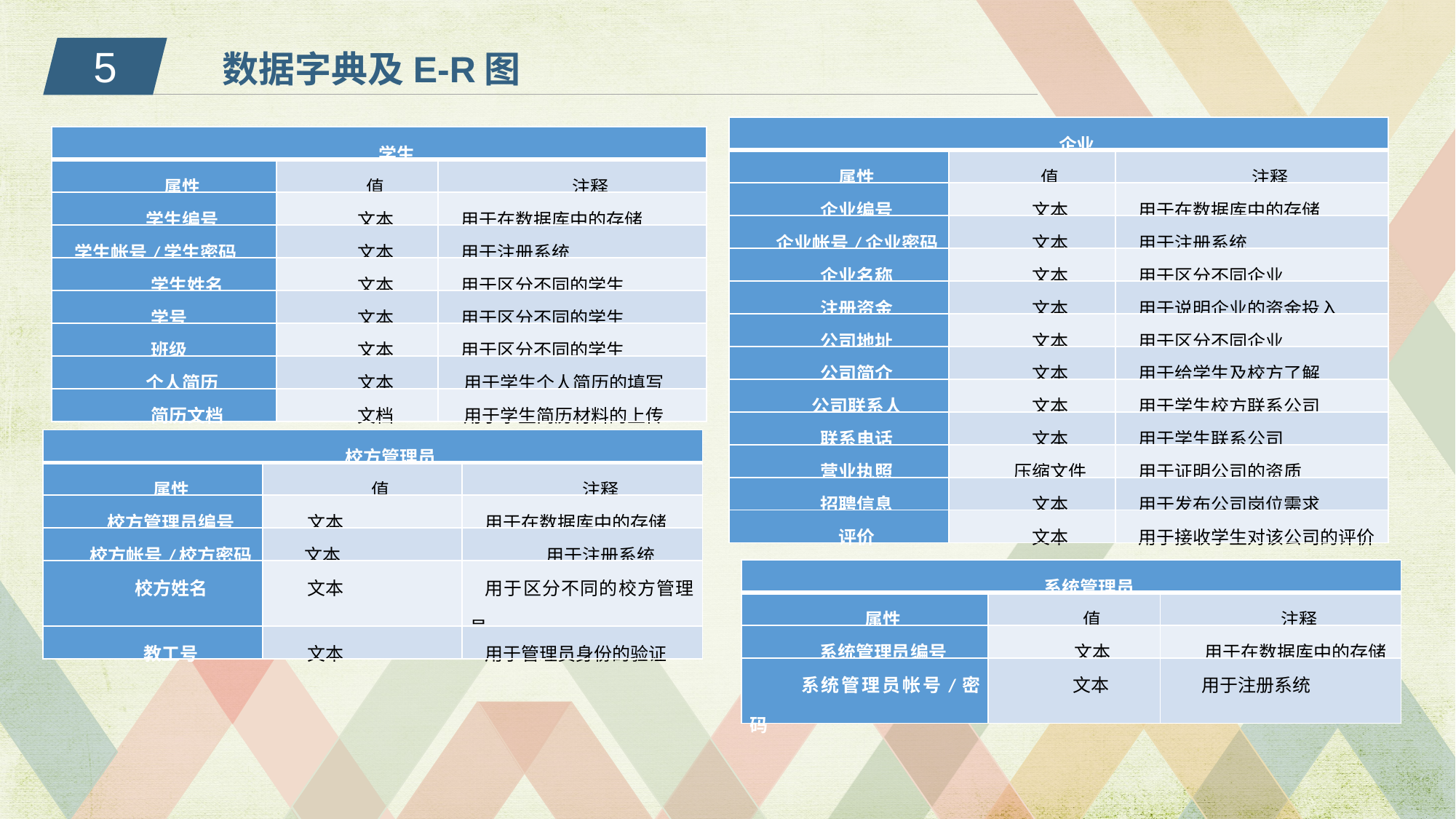

5

数据字典及E-R图
| 企业 |  |  |
| --- | --- | --- |
| 属性 | 值 | 注释 |
| 企业编号 | 文本 | 用于在数据库中的存储 |
| 企业帐号/企业密码 | 文本 | 用于注册系统 |
| 企业名称 | 文本 | 用于区分不同企业 |
| 注册资金 | 文本 | 用于说明企业的资金投入 |
| 公司地址 | 文本 | 用于区分不同企业 |
| 公司简介 | 文本 | 用于给学生及校方了解 |
| 公司联系人 | 文本 | 用于学生校方联系公司 |
| 联系电话 | 文本 | 用于学生联系公司 |
| 营业执照 | 压缩文件 | 用于证明公司的资质 |
| 招聘信息 | 文本 | 用于发布公司岗位需求 |
| 评价 | 文本 | 用于接收学生对该公司的评价 |

| 学生 |  |  |
| --- | --- | --- |
| 属性 | 值 | 注释 |
| 学生编号 | 文本 | 用于在数据库中的存储 |
| 学生帐号/学生密码 | 文本 | 用于注册系统 |
| 学生姓名 | 文本 | 用于区分不同的学生 |
| 学号 | 文本 | 用于区分不同的学生 |
| 班级 | 文本 | 用于区分不同的学生 |
| 个人简历 | 文本 | 用于学生个人简历的填写 |
| 简历文档 | 文档 | 用于学生简历材料的上传 |

| 校方管理员 |  |  |
| --- | --- | --- |
| 属性 | 值 | 注释 |
| 校方管理员编号 | 文本 | 用于在数据库中的存储 |
| 校方帐号/校方密码 | 文本 | 用于注册系统 |
| 校方姓名 | 文本 | 用于区分不同的校方管理员 |
| 教工号 | 文本 | 用于管理员身份的验证 |

| 系统管理员 |  |  |
| --- | --- | --- |
| 属性 | 值 | 注释 |
| 系统管理员编号 | 文本 | 用于在数据库中的存储 |
| 系统管理员帐号/密码 | 文本 | 用于注册系统 |